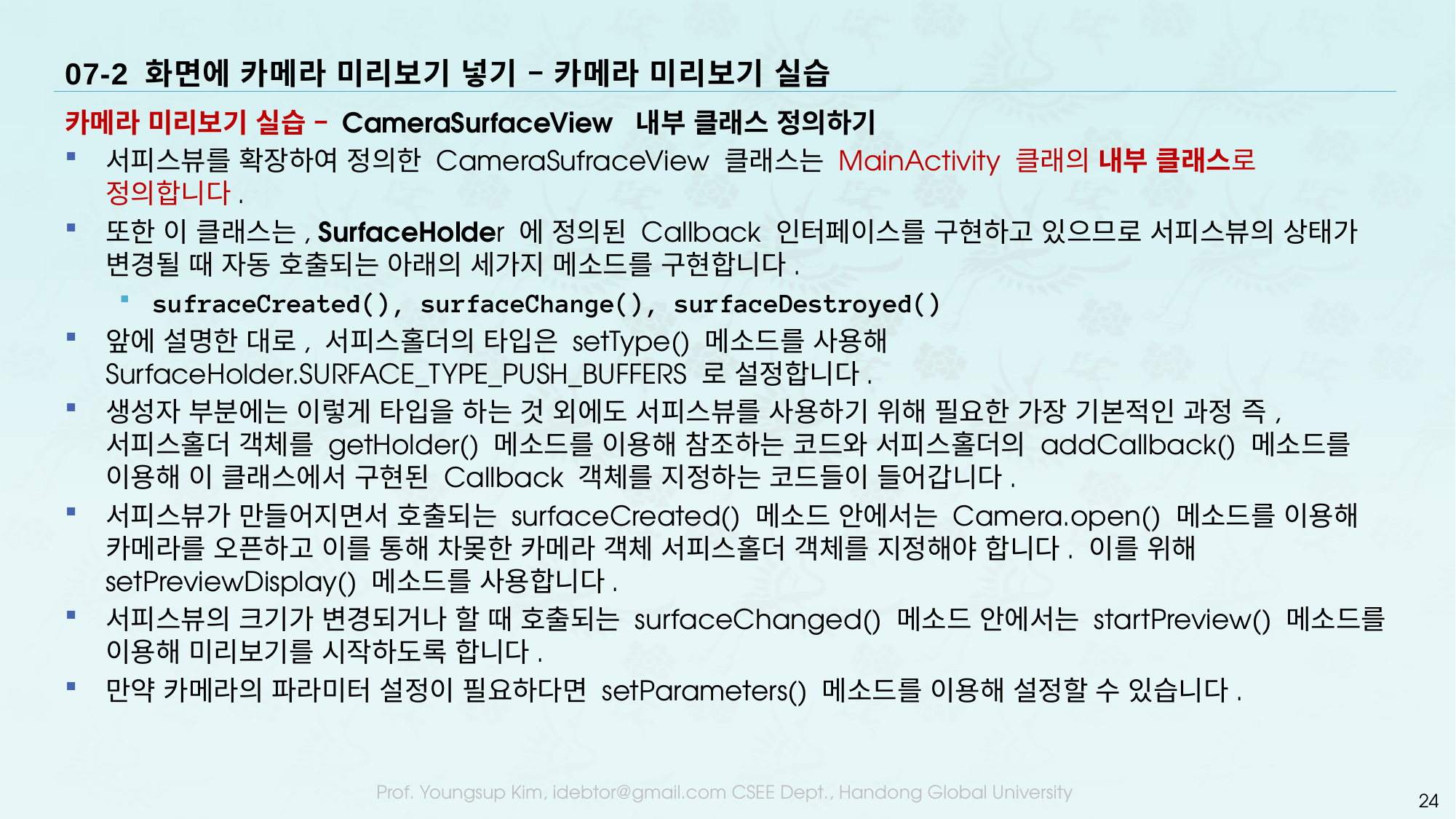

# 07-2 화면에 카메라 미리보기 넣기 – 카메라 미리보기 실습
카메라 미리보기 실습 – CameraSurfaceView  내부 클래스 정의하기
서피스뷰를 확장하여 정의한 CameraSufraceView 클래스는 MainActivity 클래의 내부 클래스로 정의합니다.
또한 이 클래스는, SurfaceHolder 에 정의된 Callback 인터페이스를 구현하고 있으므로 서피스뷰의 상태가 변경될 때 자동 호출되는 아래의 세가지 메소드를 구현합니다.
sufraceCreated(), surfaceChange(), surfaceDestroyed()
앞에 설명한 대로, 서피스홀더의 타입은 setType() 메소드를 사용해 SurfaceHolder.SURFACE_TYPE_PUSH_BUFFERS 로 설정합니다.
생성자 부분에는 이렇게 타입을 하는 것 외에도 서피스뷰를 사용하기 위해 필요한 가장 기본적인 과정 즉, 서피스홀더 객체를 getHolder() 메소드를 이용해 참조하는 코드와 서피스홀더의 addCallback() 메소드를 이용해 이 클래스에서 구현된 Callback 객체를 지정하는 코드들이 들어갑니다.
서피스뷰가 만들어지면서 호출되는 surfaceCreated() 메소드 안에서는 Camera.open() 메소드를 이용해 카메라를 오픈하고 이를 통해 차몾한 카메라 객체 서피스홀더 객체를 지정해야 합니다. 이를 위해 setPreviewDisplay() 메소드를 사용합니다.
서피스뷰의 크기가 변경되거나 할 때 호출되는 surfaceChanged() 메소드 안에서는 startPreview() 메소드를 이용해 미리보기를 시작하도록 합니다.
만약 카메라의 파라미터 설정이 필요하다면 setParameters() 메소드를 이용해 설정할 수 있습니다.

24